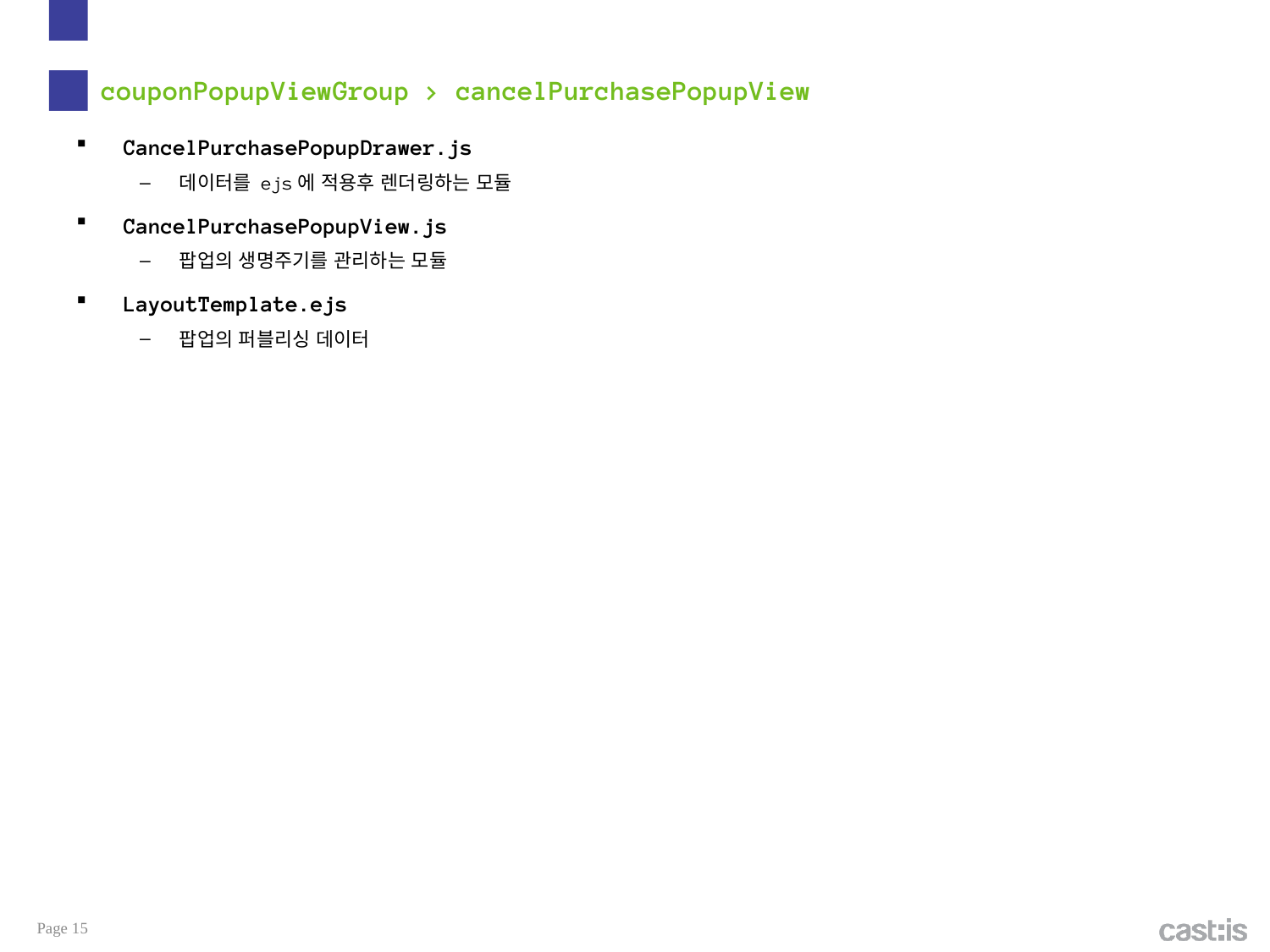

# couponPopupViewGroup > cancelPurchasePopupView
CancelPurchasePopupDrawer.js
데이터를 ejs에 적용후 렌더링하는 모듈

CancelPurchasePopupView.js
팝업의 생명주기를 관리하는 모듈

LayoutTemplate.ejs
팝업의 퍼블리싱 데이터

Page 15